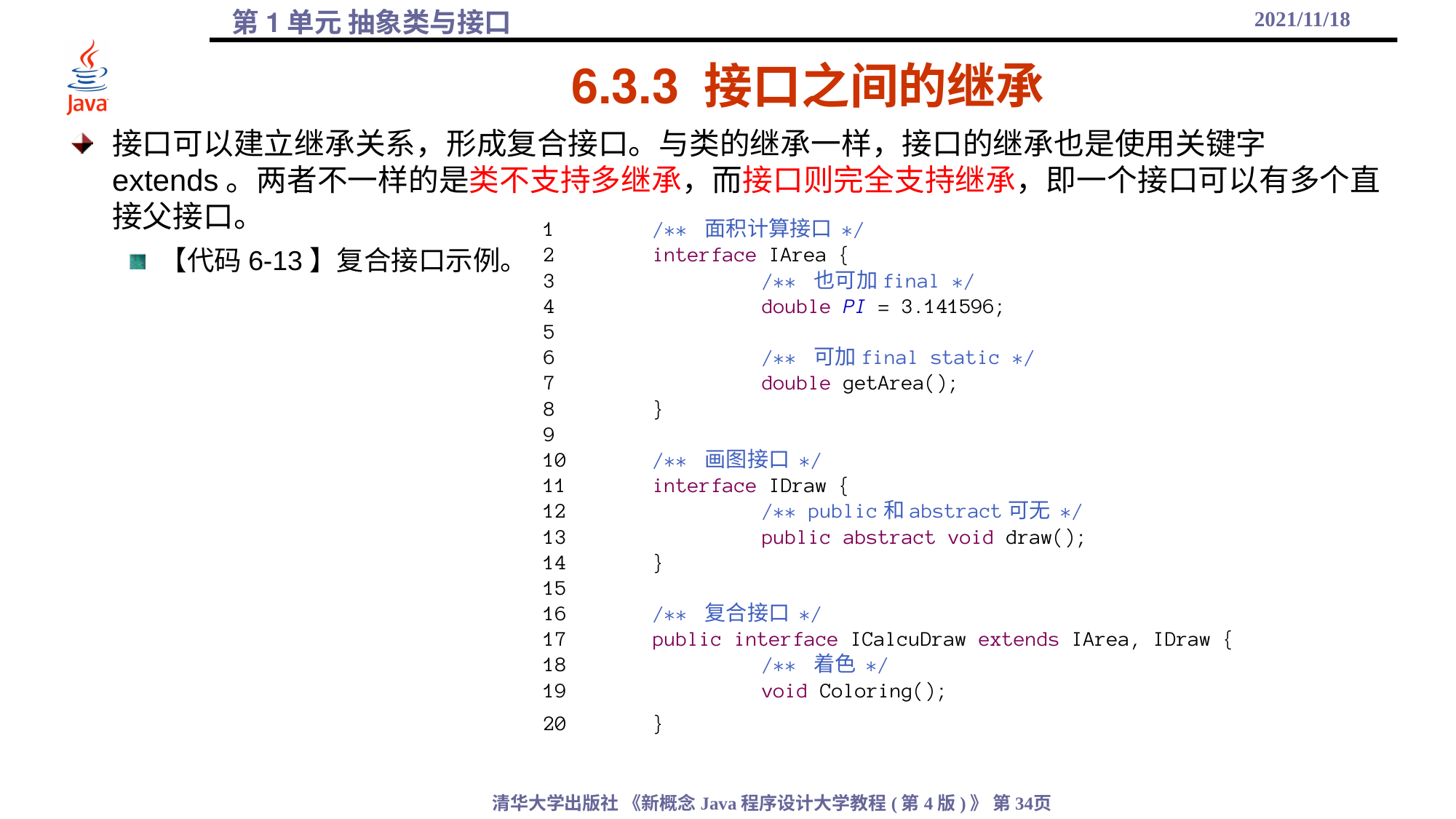

2021/11/18
# 6.3.3 接口之间的继承
接口可以建立继承关系，形成复合接口。与类的继承一样，接口的继承也是使用关键字extends。两者不一样的是类不支持多继承，而接口则完全支持继承，即一个接口可以有多个直接父接口。
【代码6-13】复合接口示例。
1	/** 面积计算接口 */
2	interface IArea {
3		/** 也可加final */
4		double PI = 3.141596;
5
6		/** 可加final static */
7		double getArea();
8	}
9
10	/** 画图接口 */
11	interface IDraw {
12		/** public和abstract可无 */
13		public abstract void draw();
14	}
15
16	/** 复合接口 */
17	public interface ICalcuDraw extends IArea, IDraw {
18		/** 着色 */
19		void Coloring();
20	}